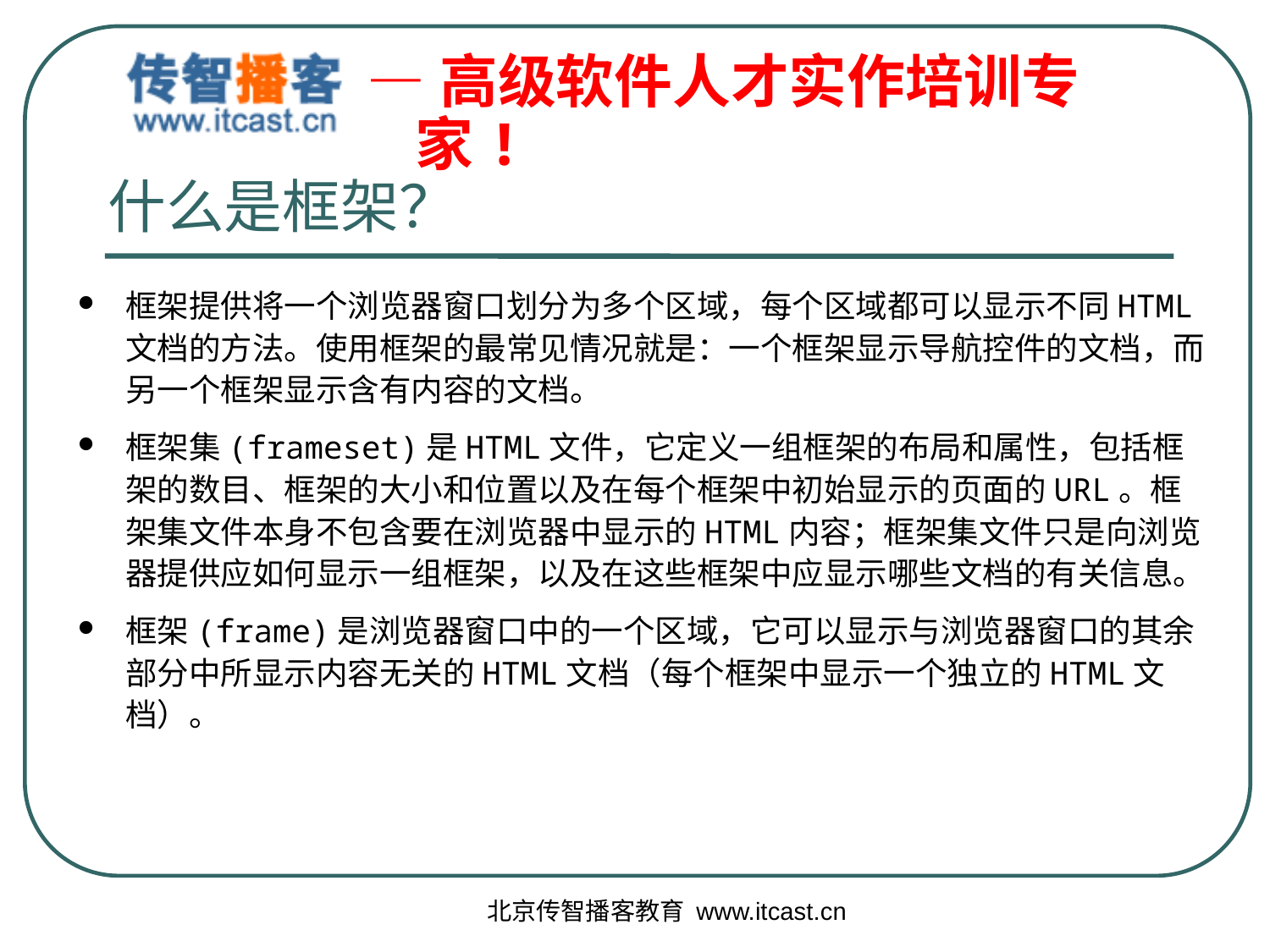

# 什么是框架？
框架提供将一个浏览器窗口划分为多个区域，每个区域都可以显示不同HTML文档的方法。使用框架的最常见情况就是：一个框架显示导航控件的文档，而另一个框架显示含有内容的文档。
框架集(frameset)是HTML文件，它定义一组框架的布局和属性，包括框架的数目、框架的大小和位置以及在每个框架中初始显示的页面的URL。框架集文件本身不包含要在浏览器中显示的HTML内容；框架集文件只是向浏览器提供应如何显示一组框架，以及在这些框架中应显示哪些文档的有关信息。
框架(frame)是浏览器窗口中的一个区域，它可以显示与浏览器窗口的其余部分中所显示内容无关的HTML文档（每个框架中显示一个独立的HTML文档）。